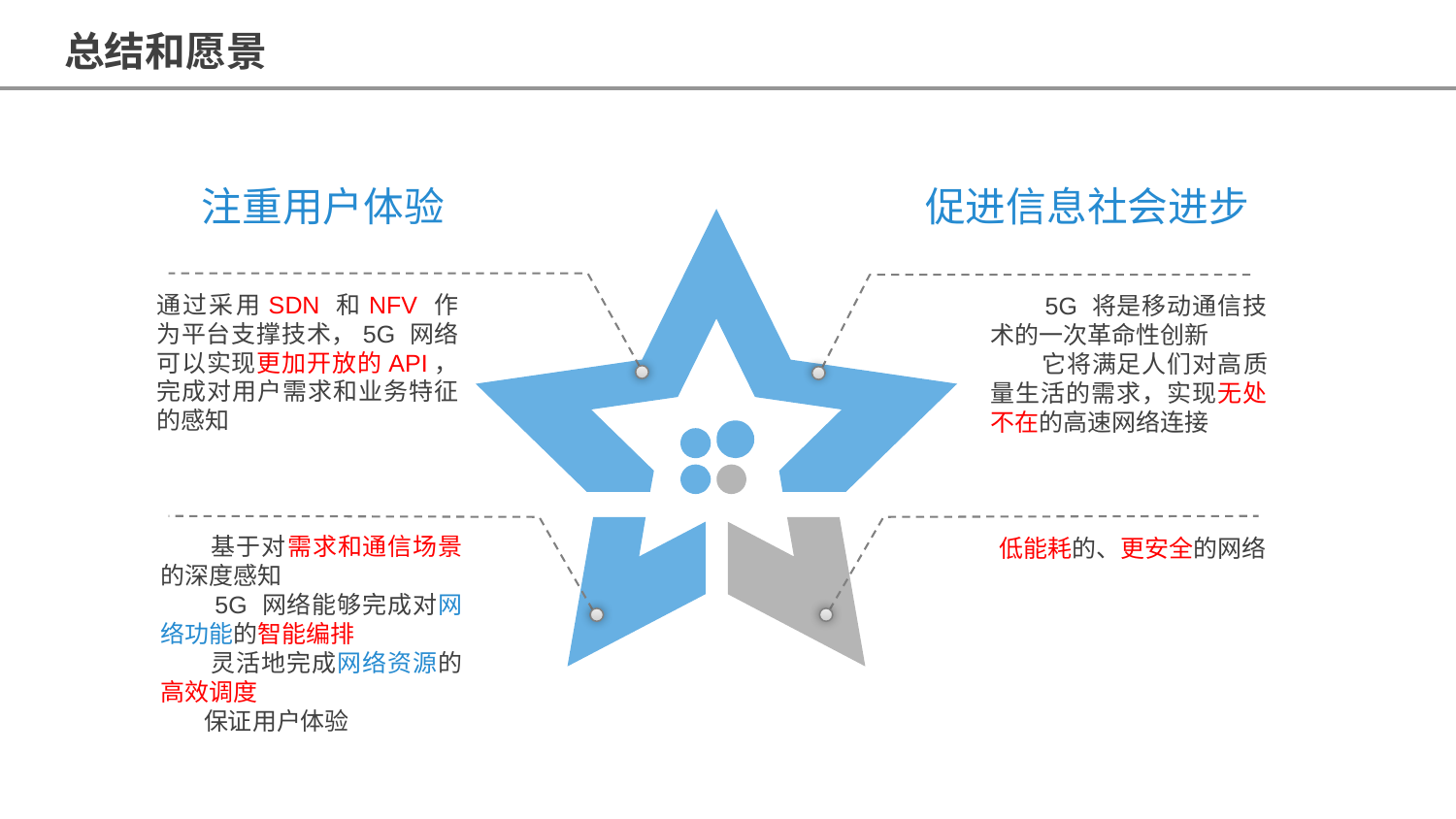

总结和愿景
注重用户体验
促进信息社会进步

通过采用SDN 和NFV 作为平台支撑技术，5G 网络可以实现更加开放的API，完成对用户需求和业务特征的感知
       5G 将是移动通信技术的一次革命性创新
       它将满足人们对高质量生活的需求，实现无处不在的高速网络连接

       基于对需求和通信场景的深度感知
       5G 网络能够完成对网络功能的智能编排
       灵活地完成网络资源的高效调度
       保证用户体验
低能耗的、更安全的网络